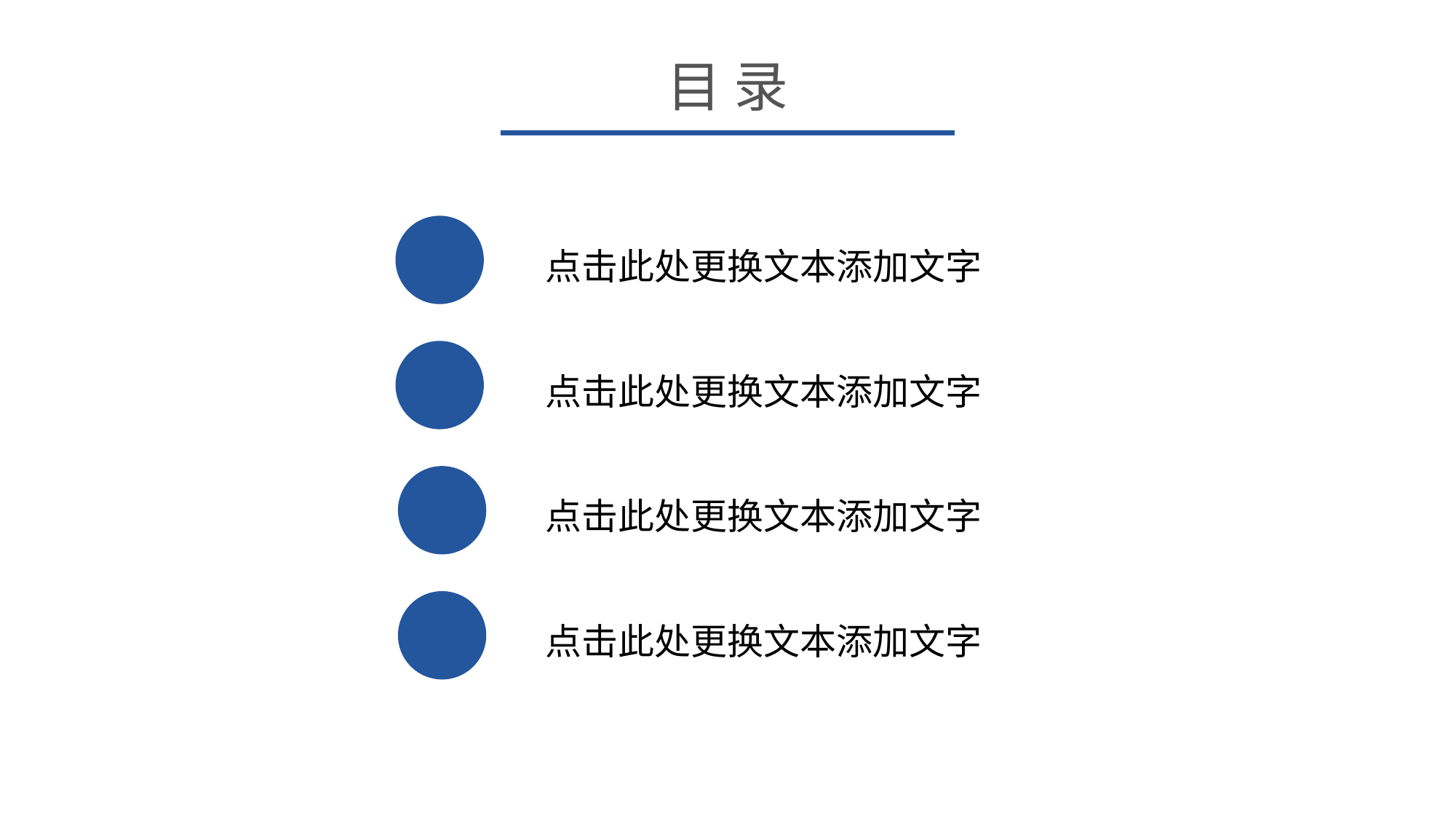

目 录

点击此处更换文本添加文字

点击此处更换文本添加文字

点击此处更换文本添加文字

点击此处更换文本添加文字